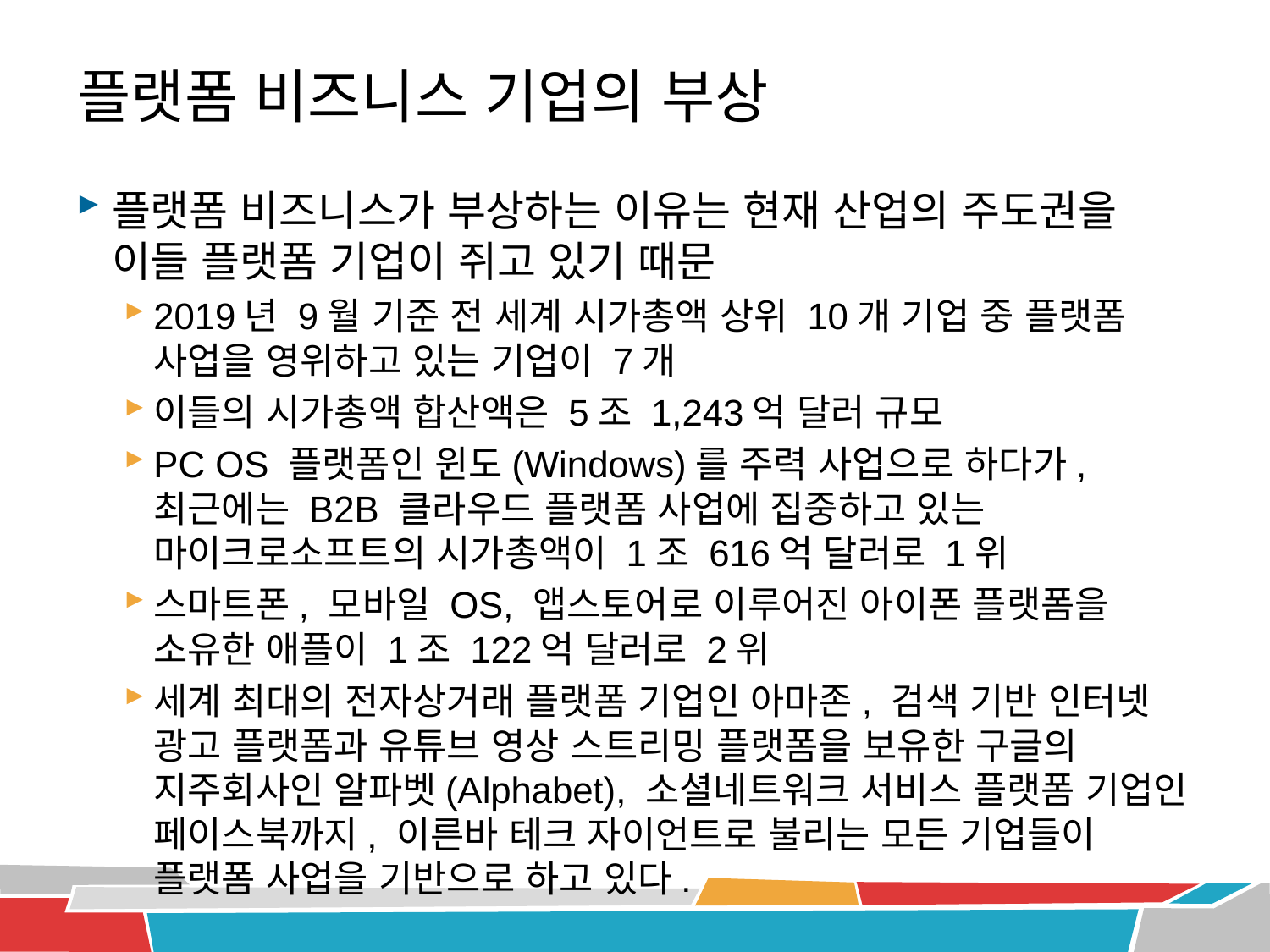

# 플랫폼 비즈니스 기업의 부상
플랫폼 비즈니스가 부상하는 이유는 현재 산업의 주도권을 이들 플랫폼 기업이 쥐고 있기 때문
2019년 9월 기준 전 세계 시가총액 상위 10개 기업 중 플랫폼 사업을 영위하고 있는 기업이 7개
이들의 시가총액 합산액은 5조 1,243억 달러 규모
PC OS 플랫폼인 윈도(Windows)를 주력 사업으로 하다가, 최근에는 B2B 클라우드 플랫폼 사업에 집중하고 있는 마이크로소프트의 시가총액이 1조 616억 달러로 1위
스마트폰, 모바일 OS, 앱스토어로 이루어진 아이폰 플랫폼을 소유한 애플이 1조 122억 달러로 2위
세계 최대의 전자상거래 플랫폼 기업인 아마존, 검색 기반 인터넷 광고 플랫폼과 유튜브 영상 스트리밍 플랫폼을 보유한 구글의 지주회사인 알파벳(Alphabet), 소셜네트워크 서비스 플랫폼 기업인 페이스북까지, 이른바 테크 자이언트로 불리는 모든 기업들이 플랫폼 사업을 기반으로 하고 있다.